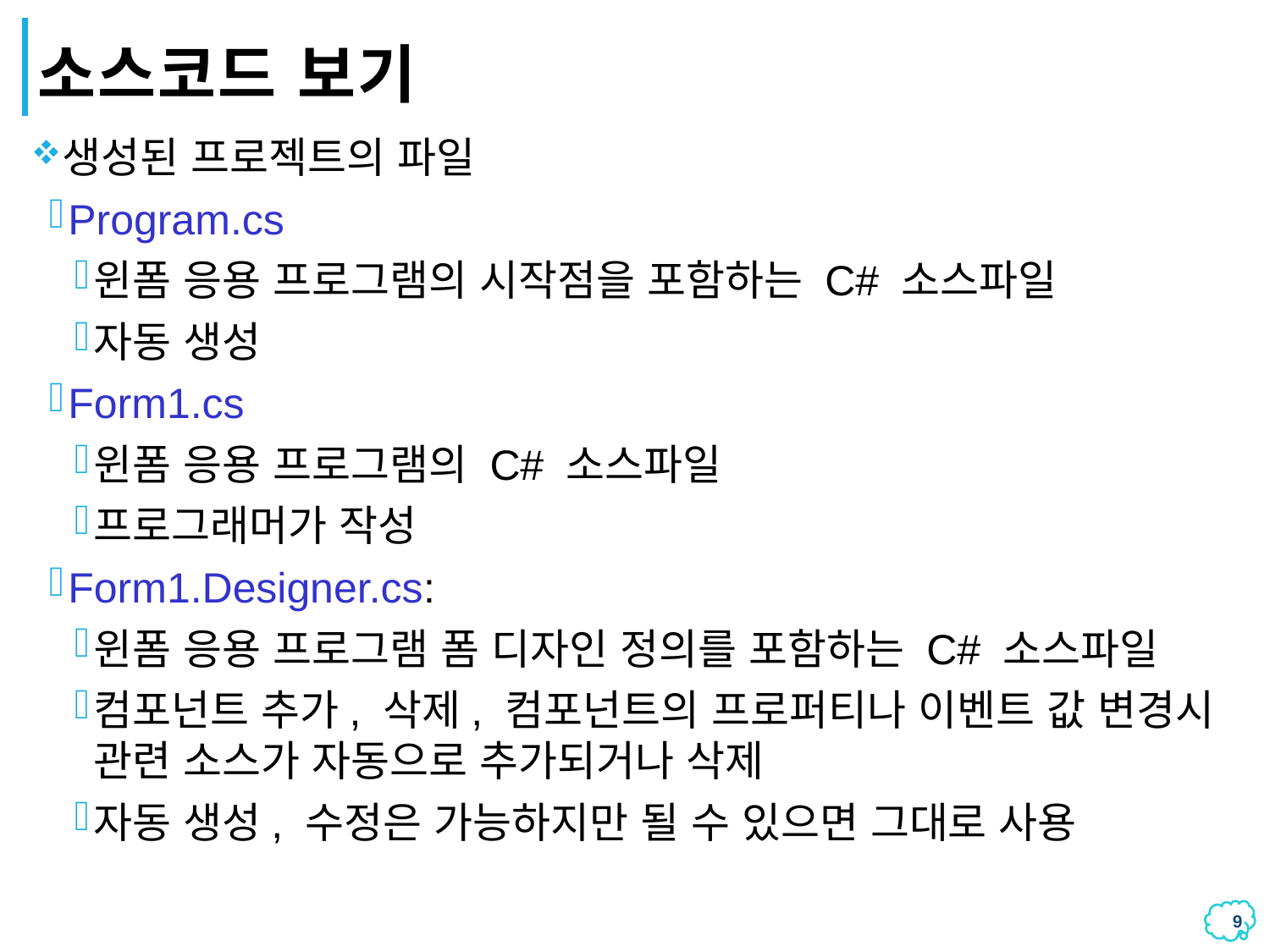

# 소스코드 보기
생성된 프로젝트의 파일
Program.cs
윈폼 응용 프로그램의 시작점을 포함하는 C# 소스파일
자동 생성
Form1.cs
윈폼 응용 프로그램의 C# 소스파일
프로그래머가 작성
Form1.Designer.cs:
윈폼 응용 프로그램 폼 디자인 정의를 포함하는 C# 소스파일
컴포넌트 추가, 삭제, 컴포넌트의 프로퍼티나 이벤트 값 변경시 관련 소스가 자동으로 추가되거나 삭제
자동 생성, 수정은 가능하지만 될 수 있으면 그대로 사용
9